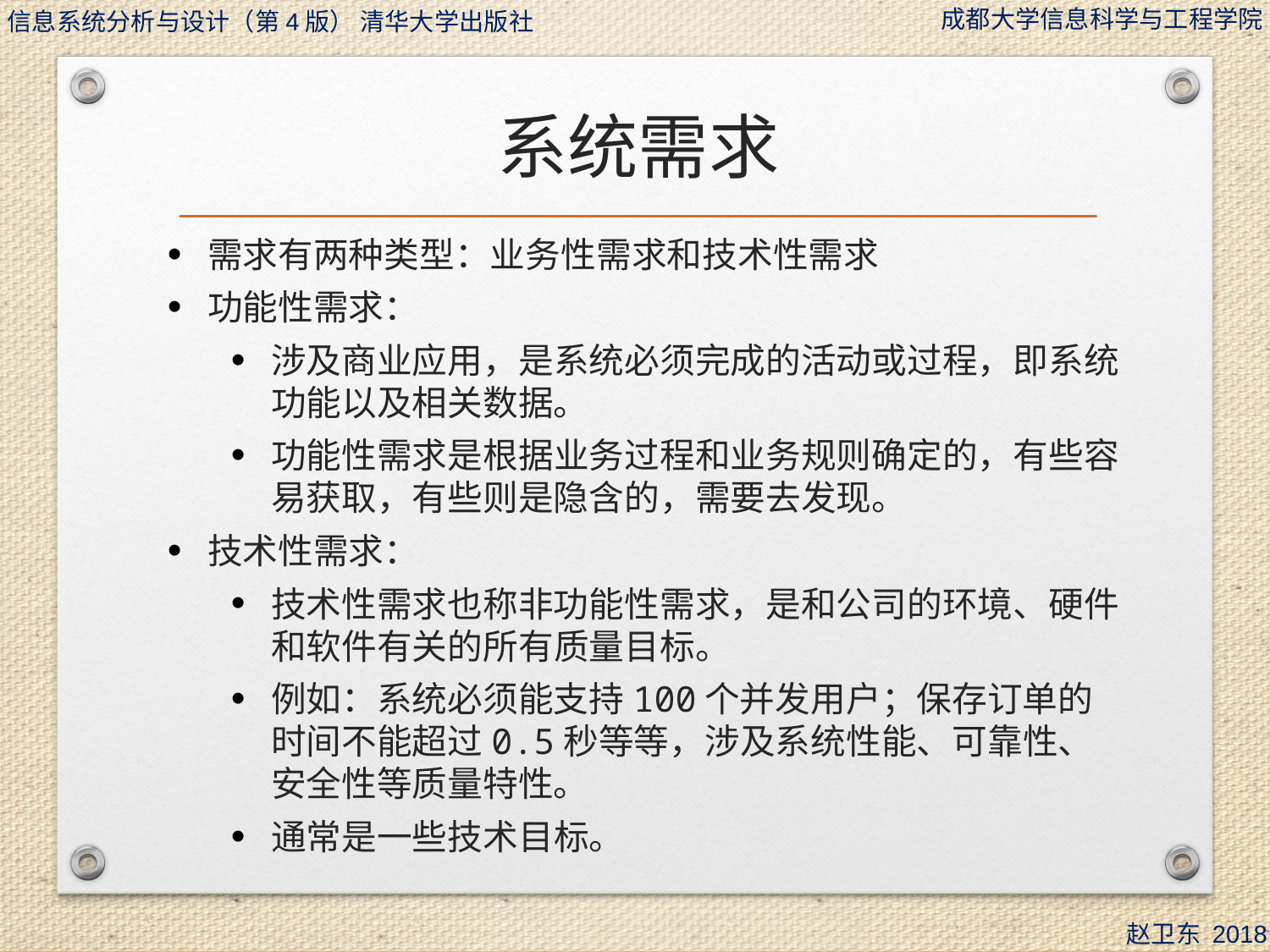

# 系统需求
需求有两种类型：业务性需求和技术性需求
功能性需求：
涉及商业应用，是系统必须完成的活动或过程，即系统功能以及相关数据。
功能性需求是根据业务过程和业务规则确定的，有些容易获取，有些则是隐含的，需要去发现。
技术性需求：
技术性需求也称非功能性需求，是和公司的环境、硬件和软件有关的所有质量目标。
例如：系统必须能支持100个并发用户；保存订单的时间不能超过0.5秒等等，涉及系统性能、可靠性、安全性等质量特性。
通常是一些技术目标。